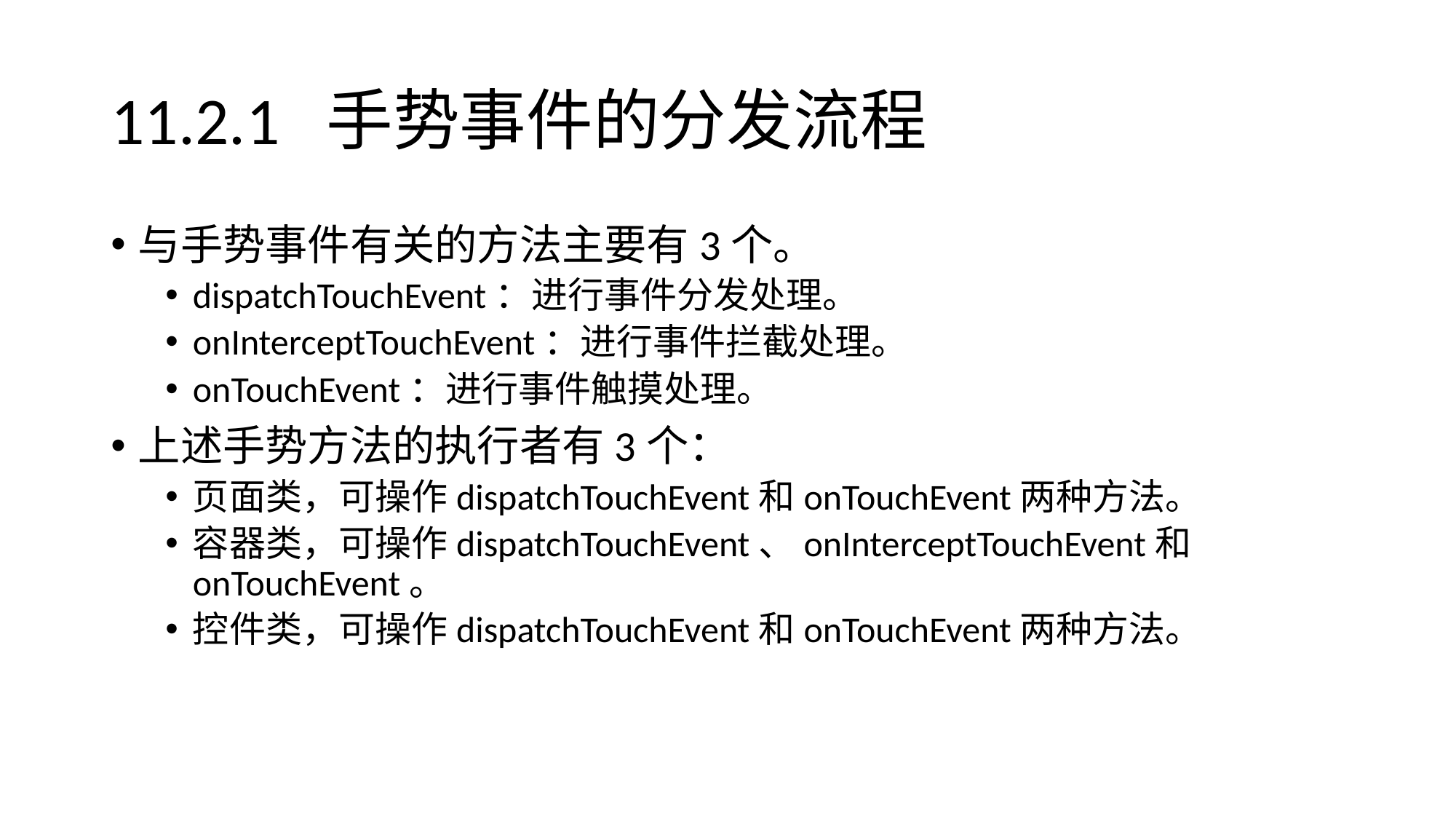

# 11.2.1  手势事件的分发流程
与手势事件有关的方法主要有3个。
dispatchTouchEvent：进行事件分发处理。
onInterceptTouchEvent：进行事件拦截处理。
onTouchEvent：进行事件触摸处理。
上述手势方法的执行者有3个：
页面类，可操作dispatchTouchEvent和onTouchEvent两种方法。
容器类，可操作dispatchTouchEvent、onInterceptTouchEvent和onTouchEvent。
控件类，可操作dispatchTouchEvent和onTouchEvent两种方法。